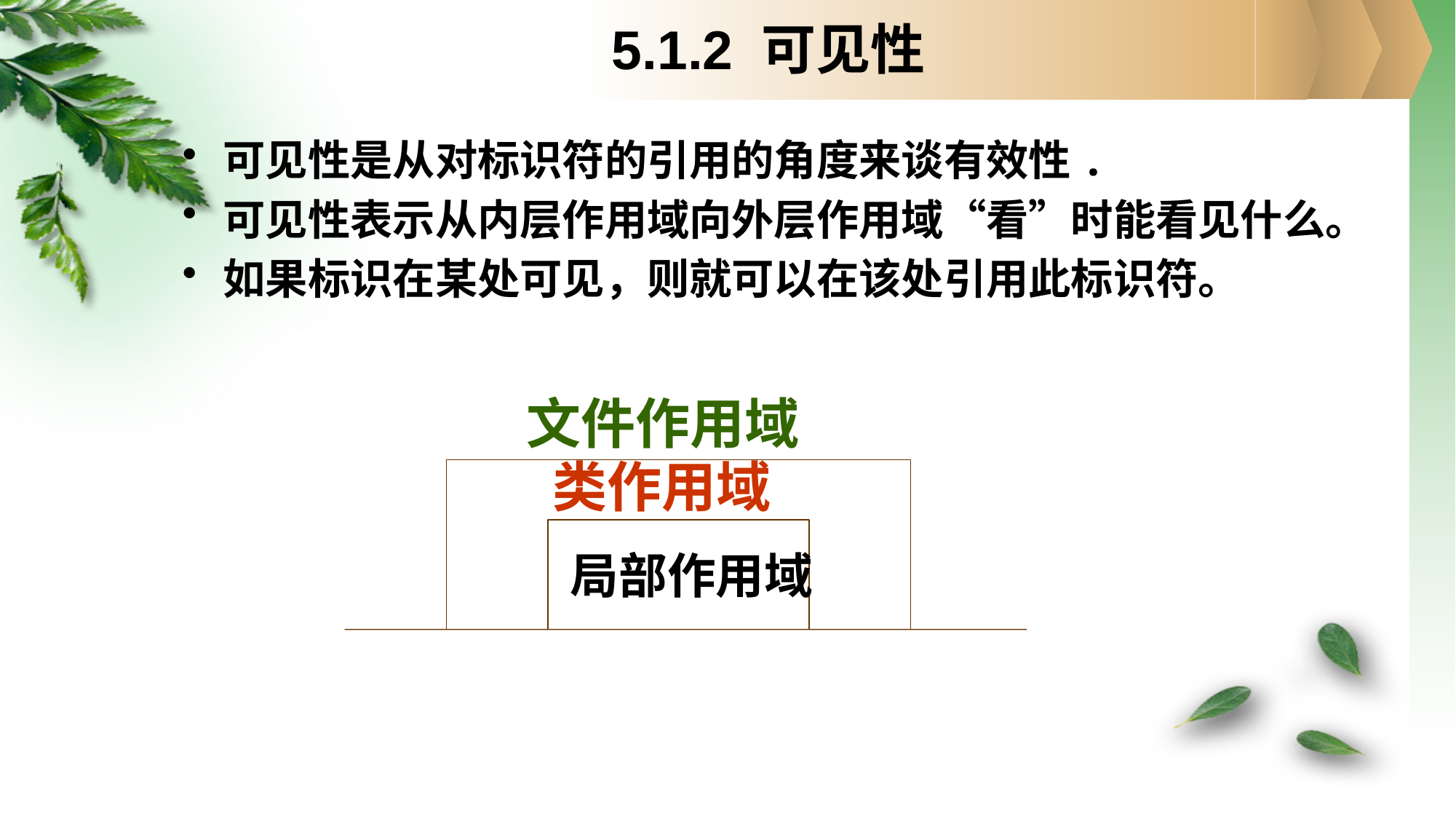

# 5.1.2 可见性
可见性是从对标识符的引用的角度来谈有效性.
可见性表示从内层作用域向外层作用域“看”时能看见什么。
如果标识在某处可见，则就可以在该处引用此标识符。
       文件作用域
     类作用域

   局部作用域